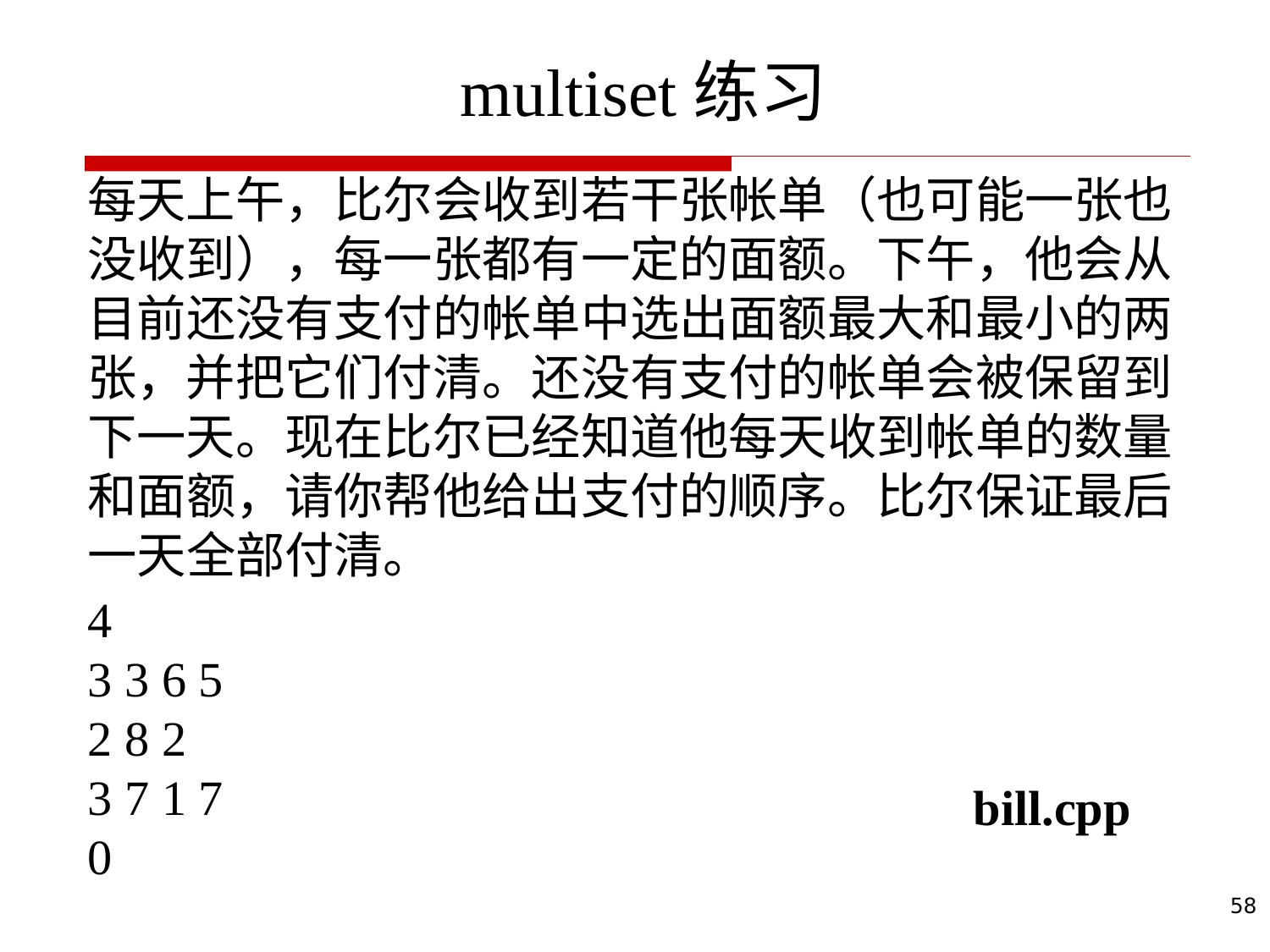

# multiset练习
每天上午，比尔会收到若干张帐单（也可能一张也没收到），每一张都有一定的面额。下午，他会从目前还没有支付的帐单中选出面额最大和最小的两张，并把它们付清。还没有支付的帐单会被保留到下一天。现在比尔已经知道他每天收到帐单的数量和面额，请你帮他给出支付的顺序。比尔保证最后一天全部付清。
4
3 3 6 5
2 8 2
3 7 1 7
0

bill.cpp
58